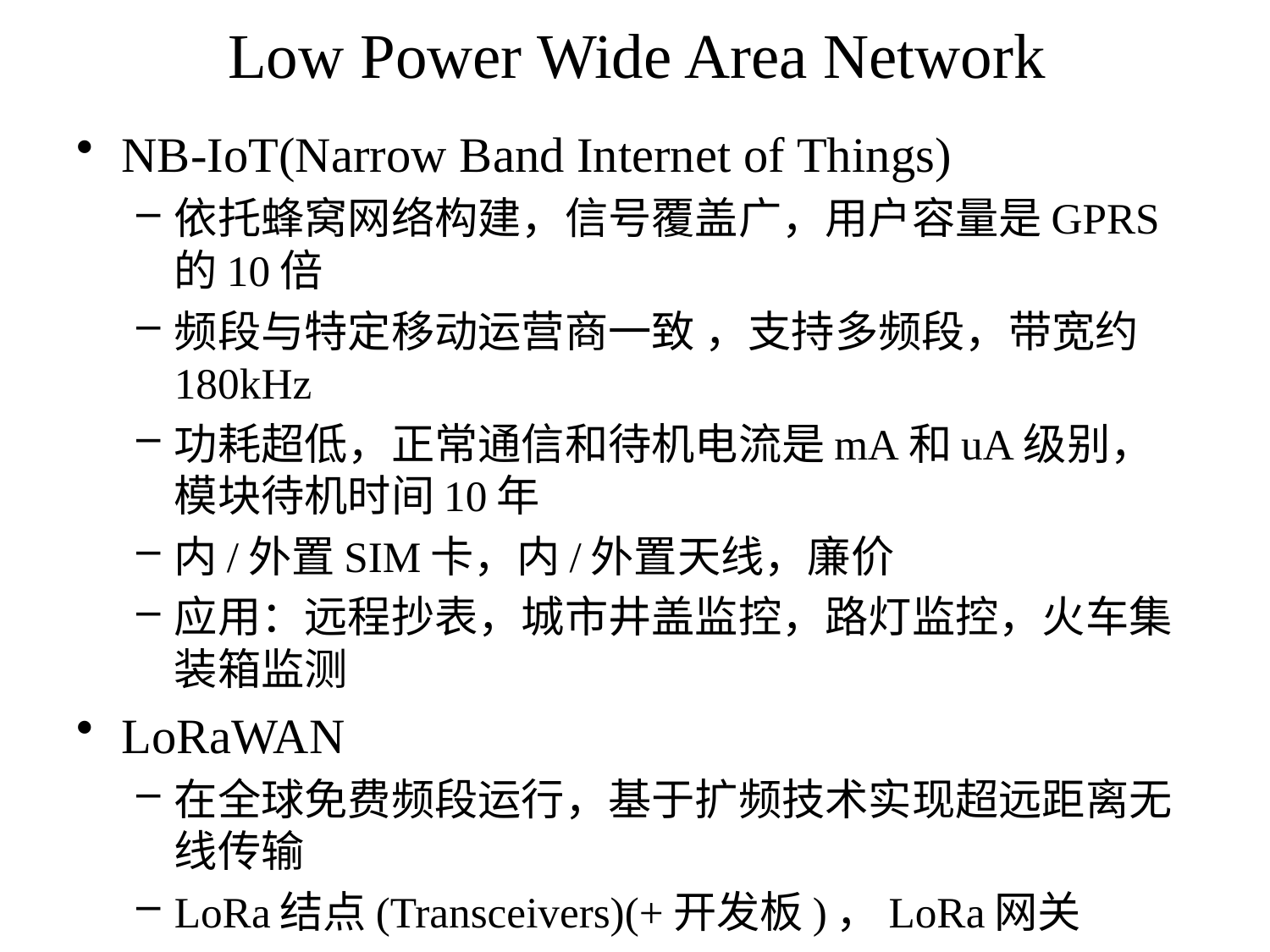

# Low Power Wide Area Network
NB-IoT(Narrow Band Internet of Things)
依托蜂窝网络构建，信号覆盖广，用户容量是GPRS的10倍
频段与特定移动运营商一致 ，支持多频段，带宽约180kHz
功耗超低，正常通信和待机电流是mA和uA级别，模块待机时间10年
内/外置SIM卡，内/外置天线，廉价
应用：远程抄表，城市井盖监控，路灯监控，火车集装箱监测
LoRaWAN
在全球免费频段运行，基于扩频技术实现超远距离无线传输
LoRa结点(Transceivers)(+开发板)，LoRa网关